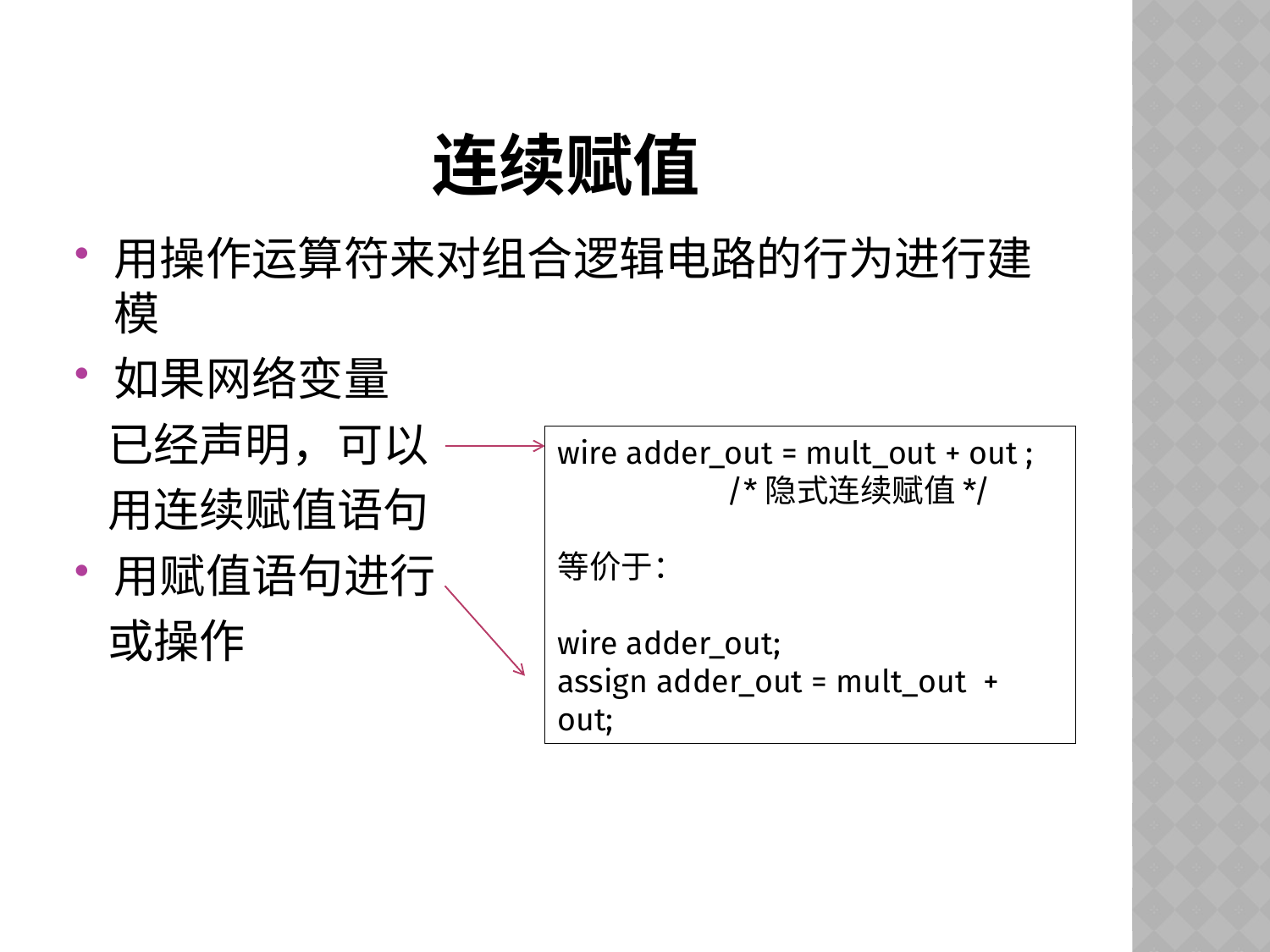

# 连续赋值
用操作运算符来对组合逻辑电路的行为进行建模
如果网络变量
  已经声明，可以
  用连续赋值语句
用赋值语句进行
  或操作
wire adder_out = mult_out + out ;
                    /*隐式连续赋值*/

等价于：

wire adder_out;
assign adder_out = mult_out  + out;